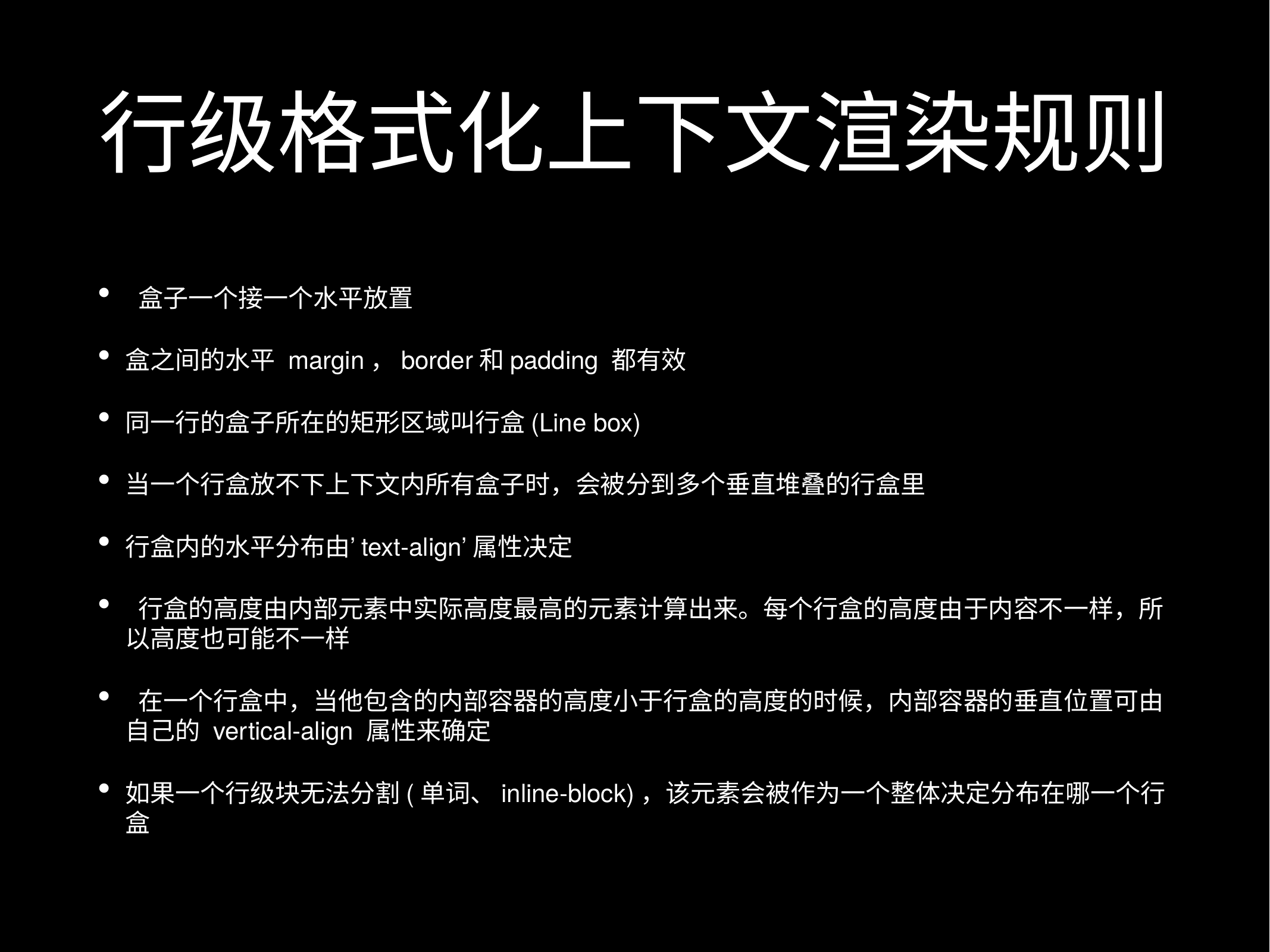

# 行级格式化上下文渲染规则
 盒子一个接一个水平放置
盒之间的水平 margin，border和padding 都有效
同一行的盒子所在的矩形区域叫行盒(Line box)
当一个行盒放不下上下文内所有盒子时，会被分到多个垂直堆叠的行盒里
行盒内的水平分布由’text-align’属性决定
 行盒的高度由内部元素中实际高度最高的元素计算出来。每个行盒的高度由于内容不一样，所以高度也可能不一样
 在一个行盒中，当他包含的内部容器的高度小于行盒的高度的时候，内部容器的垂直位置可由自己的 vertical-align 属性来确定
如果一个行级块无法分割(单词、inline-block)，该元素会被作为一个整体决定分布在哪一个行盒